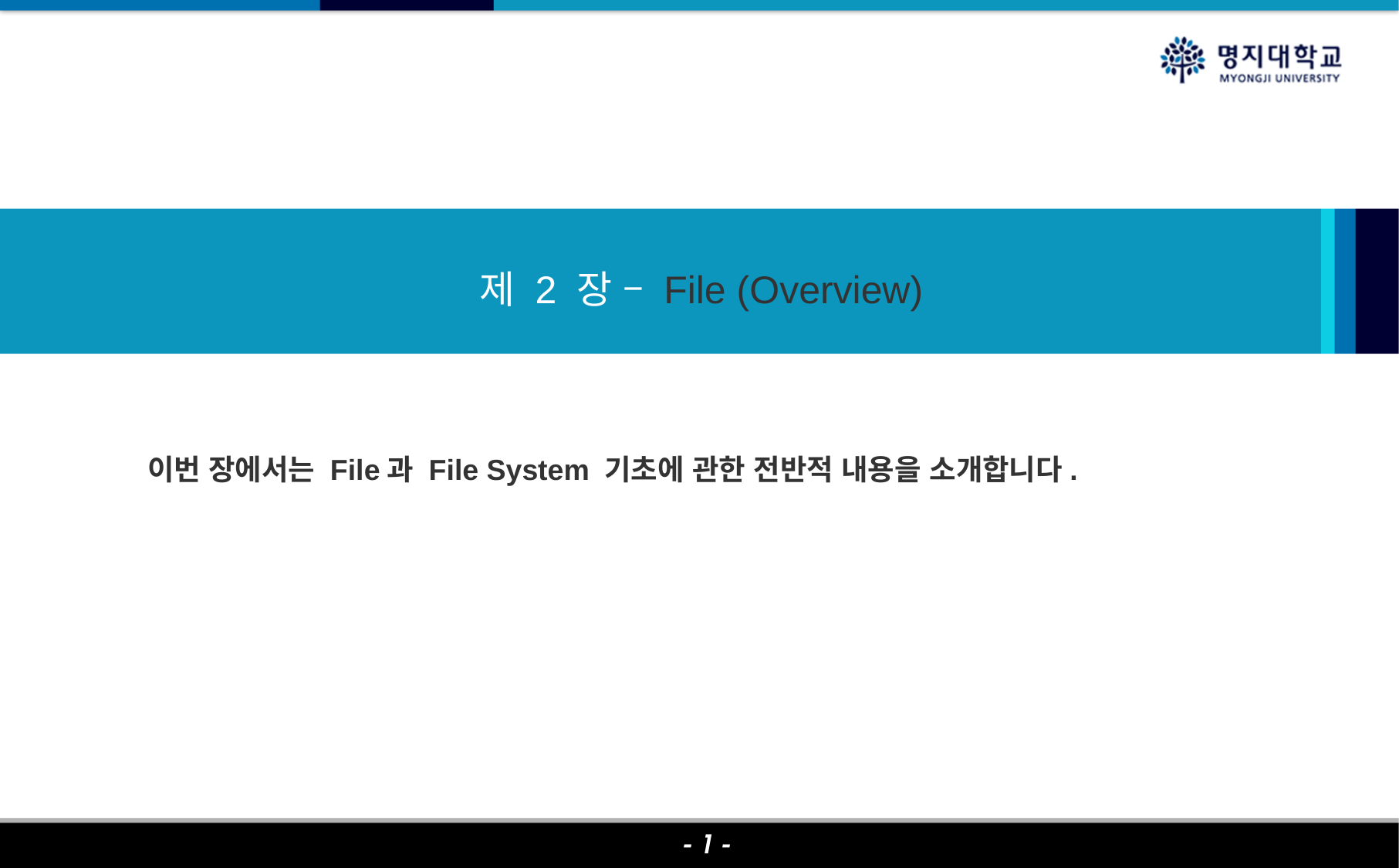

# 제 2 장 – File (Overview)
이번 장에서는 File과 File System 기초에 관한 전반적 내용을 소개합니다.
- 1 -